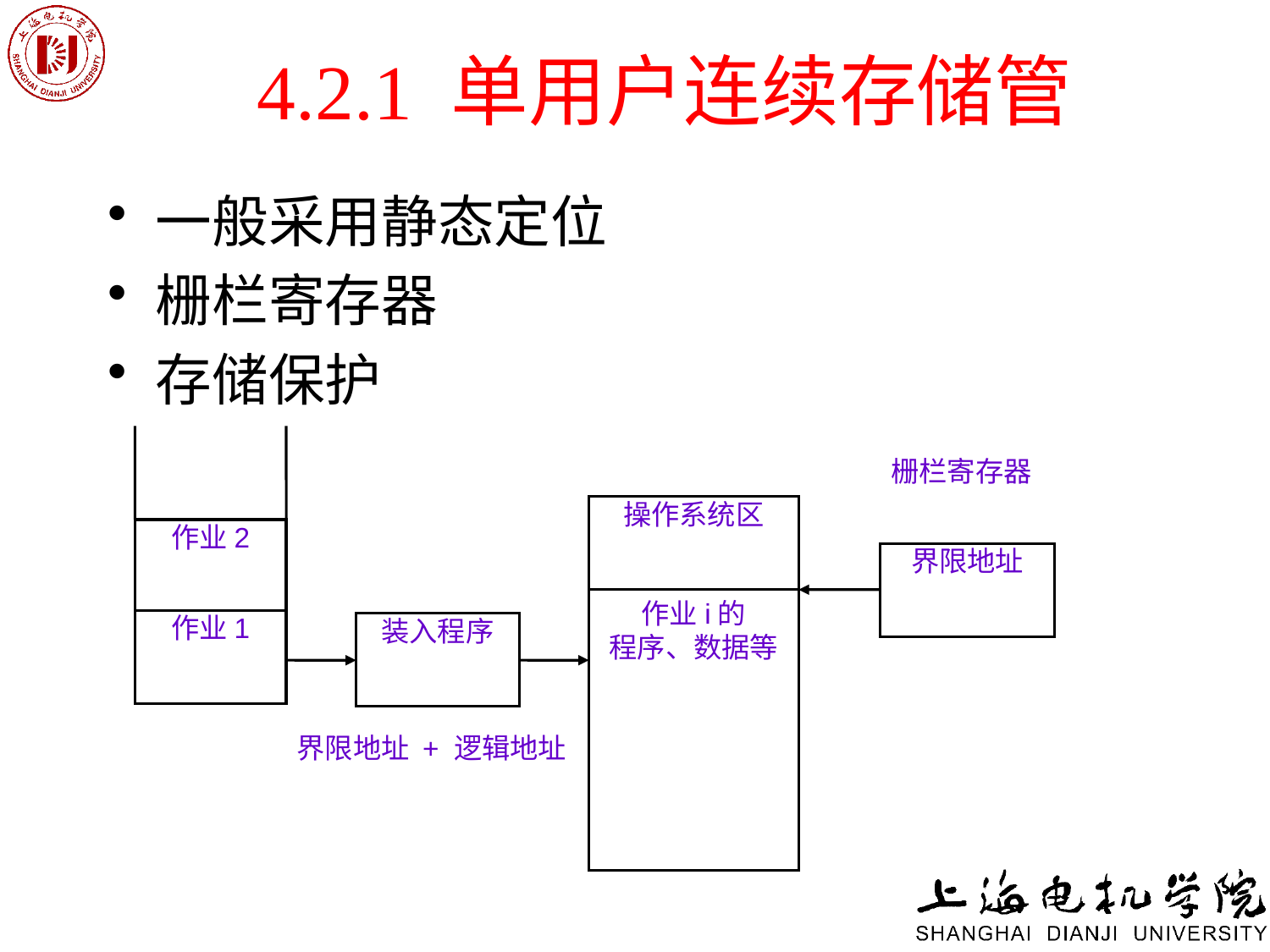

# 4.2.1 单用户连续存储管
一般采用静态定位
栅栏寄存器
存储保护

栅栏寄存器
操作系统区
作业2
界限地址
作业i的
程序、数据等

作业1
装入程序

界限地址 + 逻辑地址